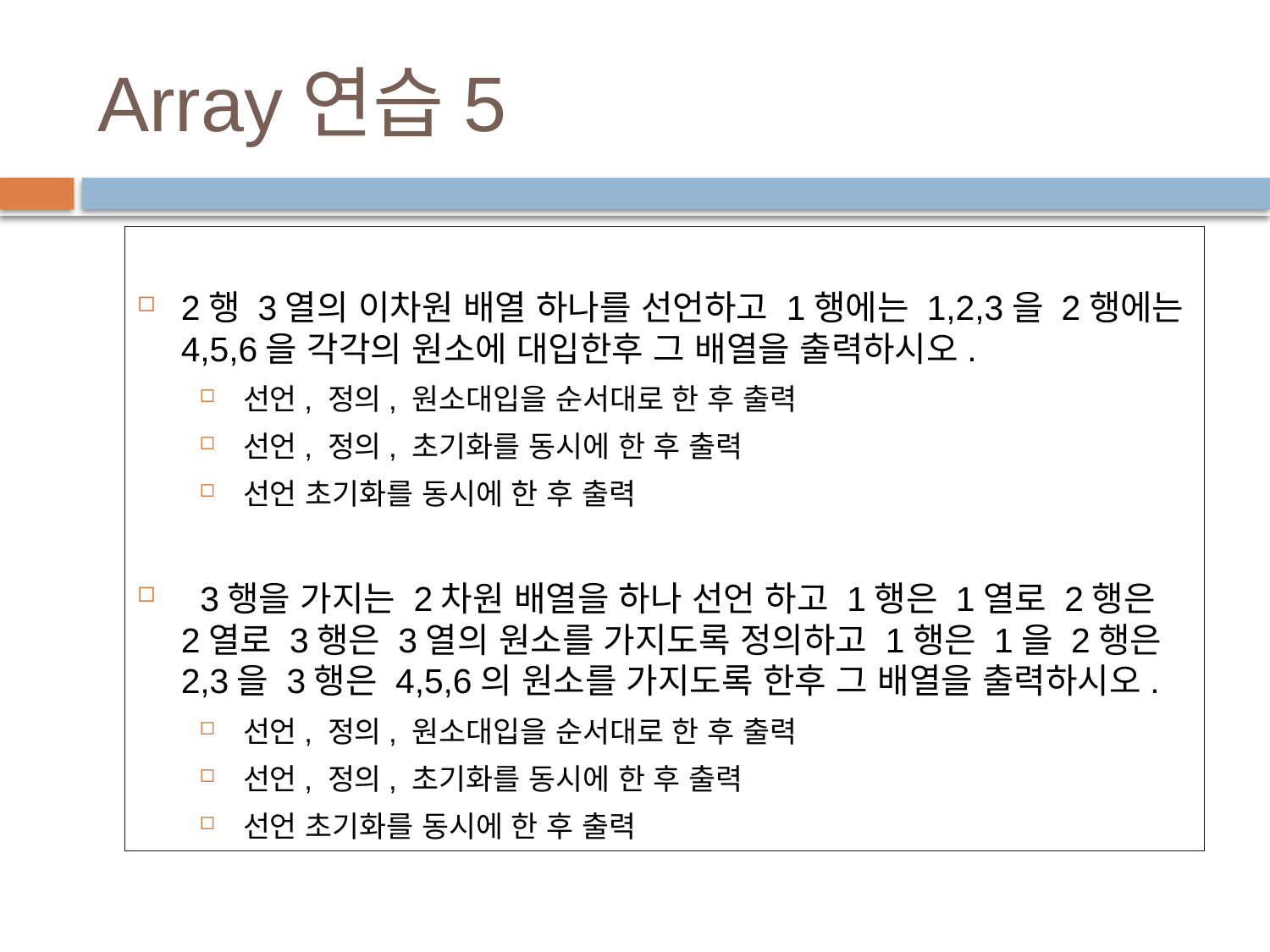

# Array연습5

2행 3열의 이차원 배열 하나를 선언하고 1행에는 1,2,3을 2행에는 4,5,6을 각각의 원소에 대입한후 그 배열을 출력하시오.
선언, 정의, 원소대입을 순서대로 한 후 출력
선언, 정의, 초기화를 동시에 한 후 출력
선언 초기화를 동시에 한 후 출력

  3행을 가지는 2차원 배열을 하나 선언 하고 1행은 1열로 2행은 2열로 3행은 3열의 원소를 가지도록 정의하고 1행은 1을 2행은 2,3을 3행은 4,5,6의 원소를 가지도록 한후 그 배열을 출력하시오.
선언, 정의, 원소대입을 순서대로 한 후 출력
선언, 정의, 초기화를 동시에 한 후 출력
선언 초기화를 동시에 한 후 출력